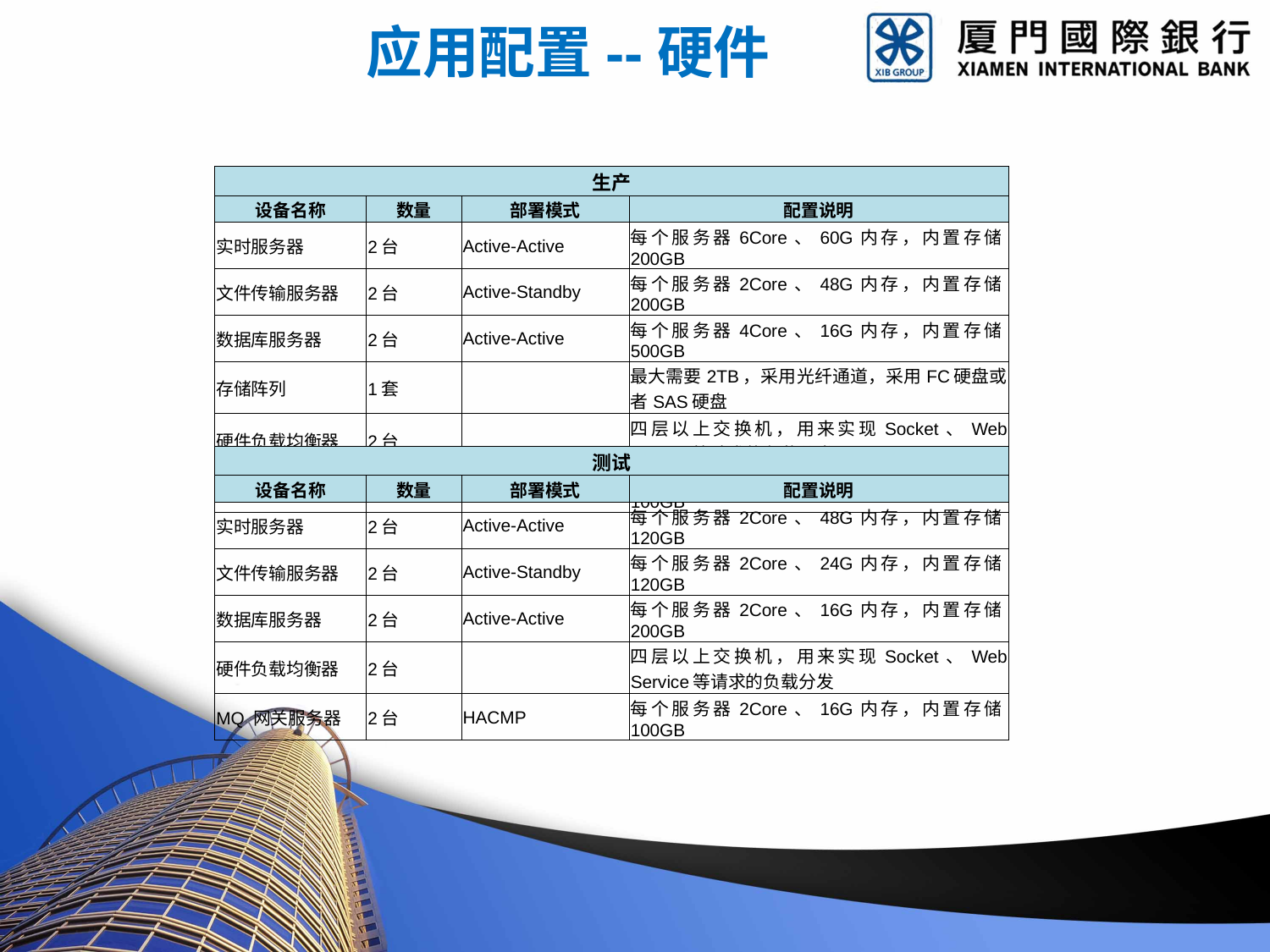

应用配置--硬件
| 生产 |  |  |  |
| --- | --- | --- | --- |
| 设备名称 | 数量 | 部署模式 | 配置说明 |
| 实时服务器 | 2台 | Active-Active | 每个服务器6Core、60G内存，内置存储200GB |
| 文件传输服务器 | 2台 | Active-Standby | 每个服务器2Core、48G内存，内置存储200GB |
| 数据库服务器 | 2台 | Active-Active | 每个服务器4Core、16G内存，内置存储500GB |
| 存储阵列 | 1套 |  | 最大需要2TB，采用光纤通道，采用FC硬盘或者SAS硬盘 |
| 硬件负载均衡器 | 2台 |  | 四层以上交换机，用来实现Socket、Web Service等请求的负载分发 |
| MQ 网关服务器 | 2台 | HACMP | 每个服务器2Core、16G内存，内置存储100GB |
| 测试 |  |  |  |
| --- | --- | --- | --- |
| 设备名称 | 数量 | 部署模式 | 配置说明 |
| 实时服务器 | 2台 | Active-Active | 每个服务器2Core、48G内存，内置存储120GB |
| 文件传输服务器 | 2台 | Active-Standby | 每个服务器2Core、24G内存，内置存储120GB |
| 数据库服务器 | 2台 | Active-Active | 每个服务器2Core、16G内存，内置存储200GB |
| 硬件负载均衡器 | 2台 |  | 四层以上交换机，用来实现Socket、Web Service等请求的负载分发 |
| MQ 网关服务器 | 2台 | HACMP | 每个服务器2Core、16G内存，内置存储100GB |